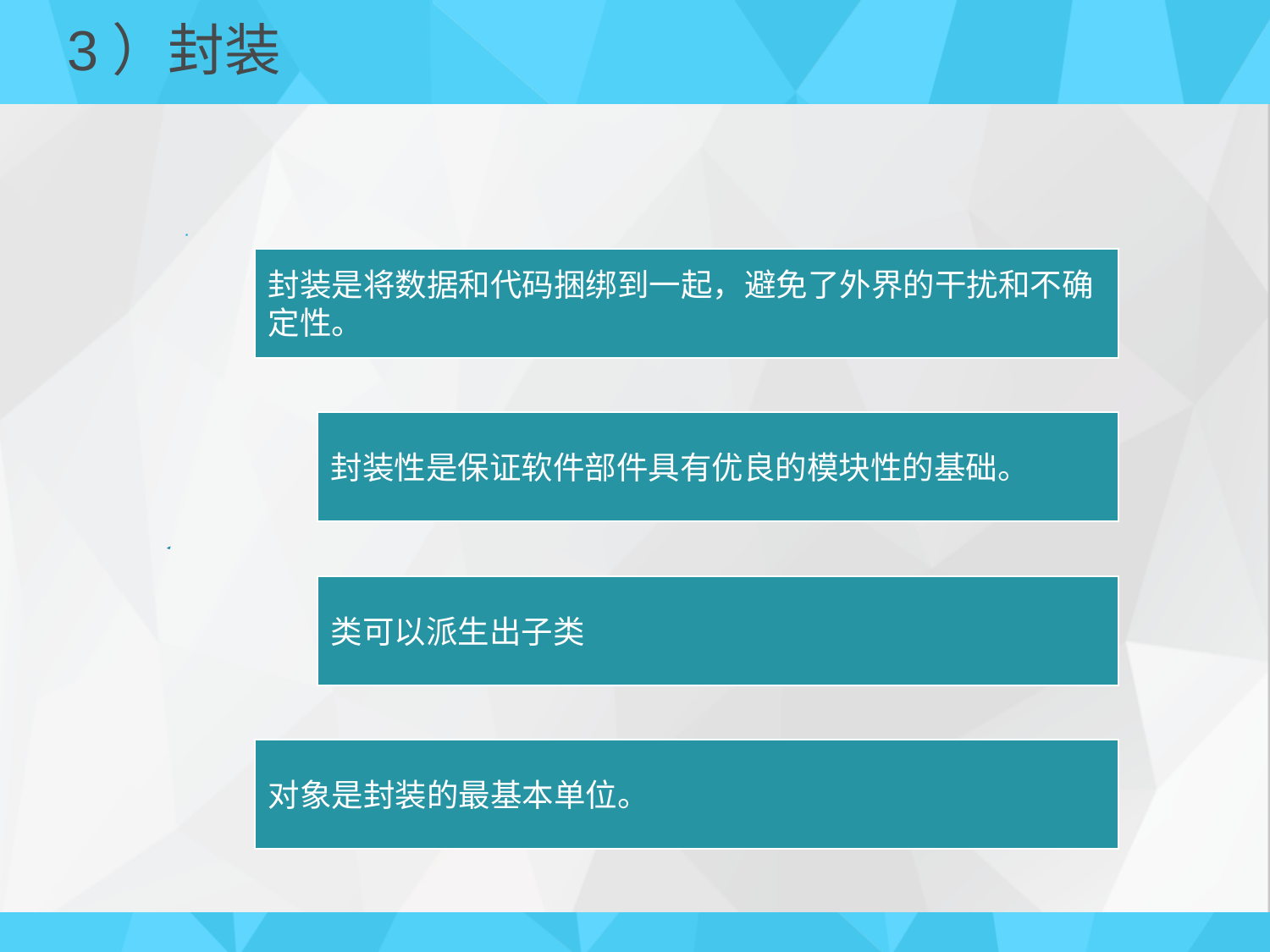

# 3）封装
封装性是保证软件部件具有优良的模块性的基础。
类可以派生出子类
封装是将数据和代码捆绑到一起，避免了外界的干扰和不确定性。
对象是封装的最基本单位。